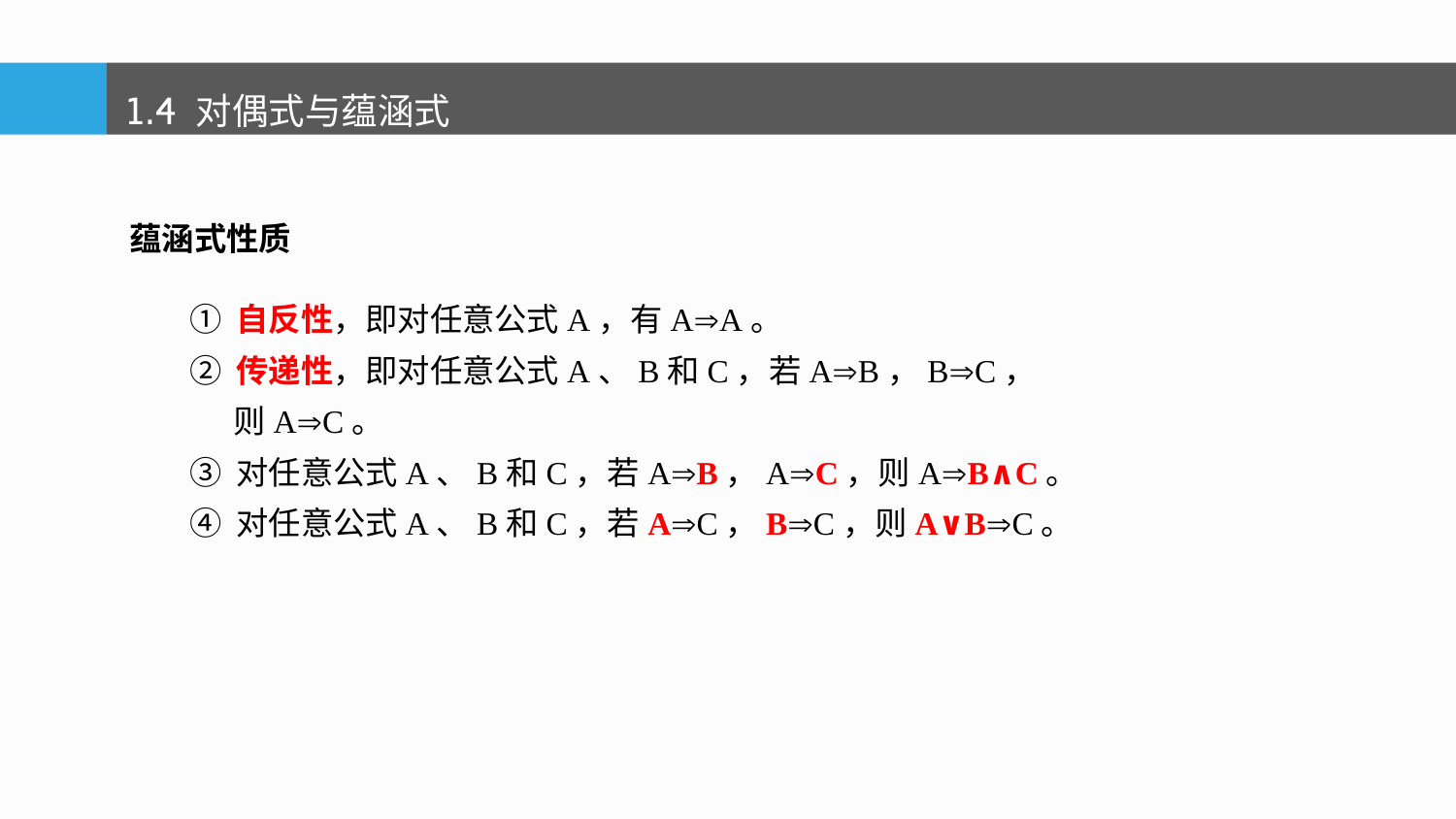

1.4 对偶式与蕴涵式

蕴涵式性质

① 自反性，即对任意公式A，有A⇒A。
② 传递性，即对任意公式A、B和C，若A⇒B，B⇒C，
     则A⇒C。
③ 对任意公式A、B和C，若A⇒B，A⇒C，则A⇒B∧C。
④ 对任意公式A、B和C，若A⇒C，B⇒C，则A∨B⇒C。